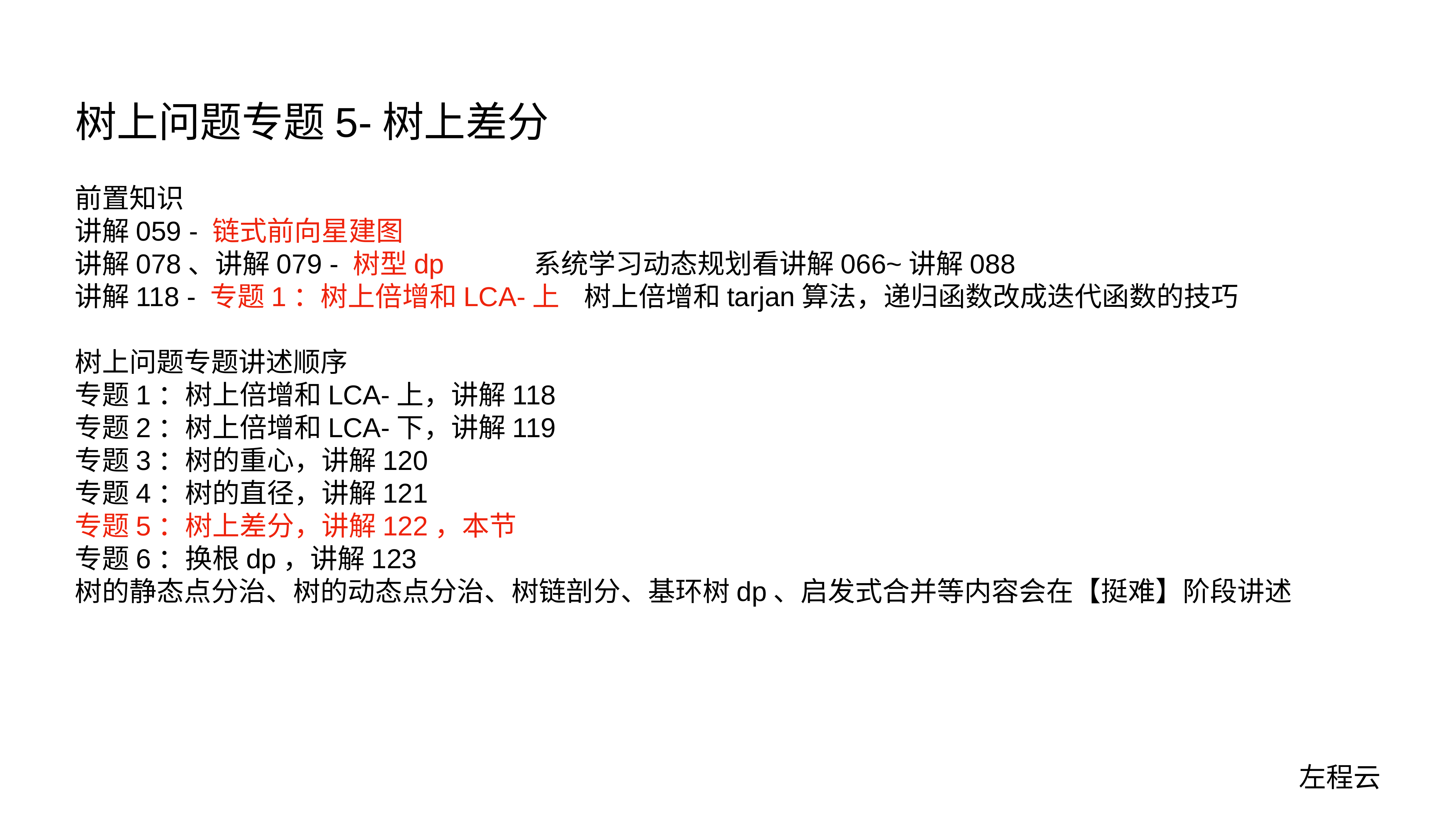

# 树上问题专题5-树上差分
前置知识
讲解059 - 链式前向星建图
讲解078、讲解079 - 树型dp           系统学习动态规划看讲解066~讲解088
讲解118 - 专题1：树上倍增和LCA-上    树上倍增和tarjan算法，递归函数改成迭代函数的技巧

树上问题专题讲述顺序
专题1：树上倍增和LCA-上，讲解118
专题2：树上倍增和LCA-下，讲解119
专题3：树的重心，讲解120
专题4：树的直径，讲解121
专题5：树上差分，讲解122，本节
专题6：换根dp，讲解123
树的静态点分治、树的动态点分治、树链剖分、基环树dp、启发式合并等内容会在【挺难】阶段讲述
左程云